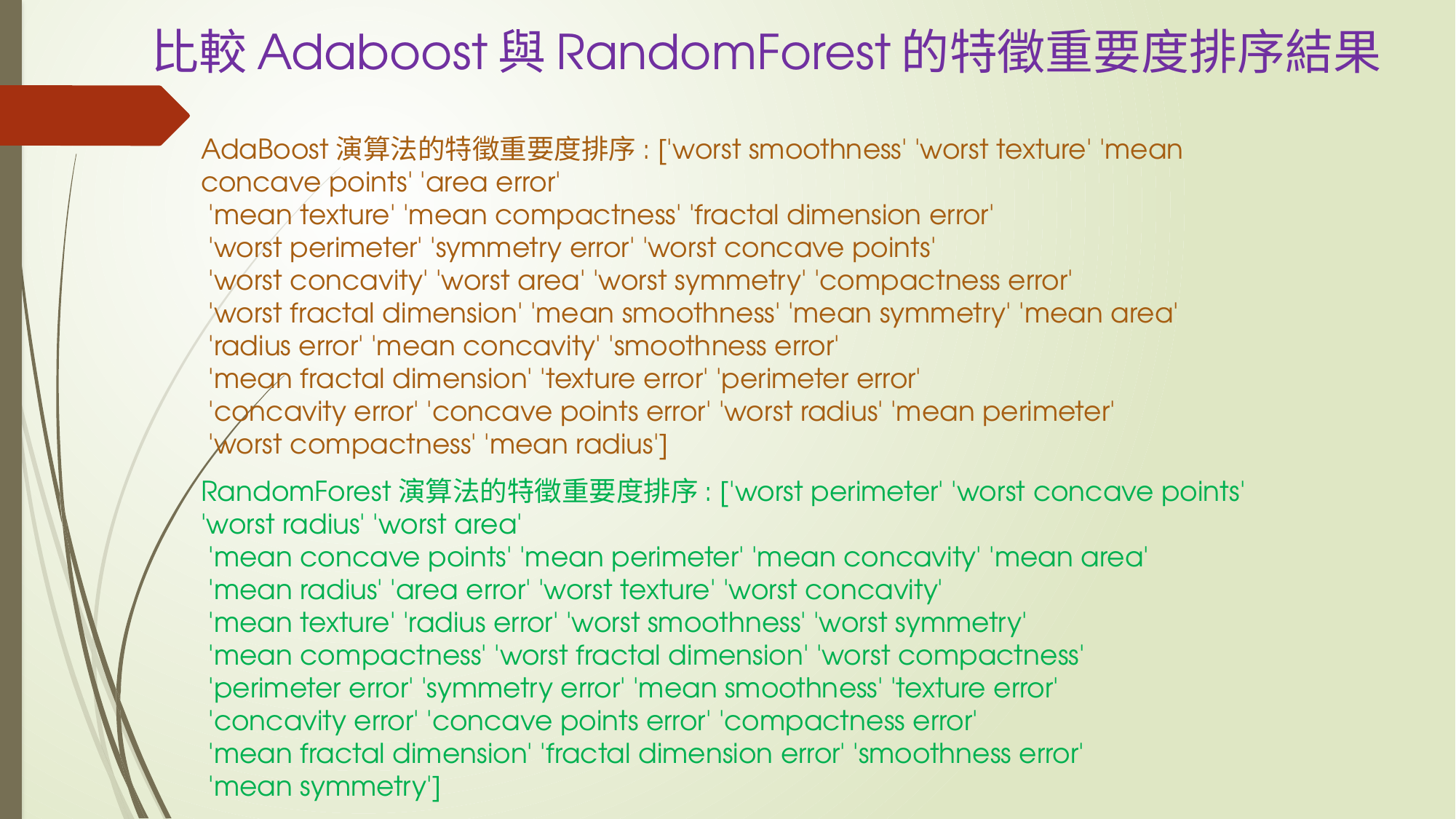

# 比較Adaboost與RandomForest的特徵重要度排序結果
AdaBoost演算法的特徵重要度排序: ['worst smoothness' 'worst texture' 'mean concave points' 'area error'
 'mean texture' 'mean compactness' 'fractal dimension error'
 'worst perimeter' 'symmetry error' 'worst concave points'
 'worst concavity' 'worst area' 'worst symmetry' 'compactness error'
 'worst fractal dimension' 'mean smoothness' 'mean symmetry' 'mean area'
 'radius error' 'mean concavity' 'smoothness error'
 'mean fractal dimension' 'texture error' 'perimeter error'
 'concavity error' 'concave points error' 'worst radius' 'mean perimeter'
 'worst compactness' 'mean radius']
RandomForest演算法的特徵重要度排序: ['worst perimeter' 'worst concave points' 'worst radius' 'worst area'
 'mean concave points' 'mean perimeter' 'mean concavity' 'mean area'
 'mean radius' 'area error' 'worst texture' 'worst concavity'
 'mean texture' 'radius error' 'worst smoothness' 'worst symmetry'
 'mean compactness' 'worst fractal dimension' 'worst compactness'
 'perimeter error' 'symmetry error' 'mean smoothness' 'texture error'
 'concavity error' 'concave points error' 'compactness error'
 'mean fractal dimension' 'fractal dimension error' 'smoothness error'
 'mean symmetry']